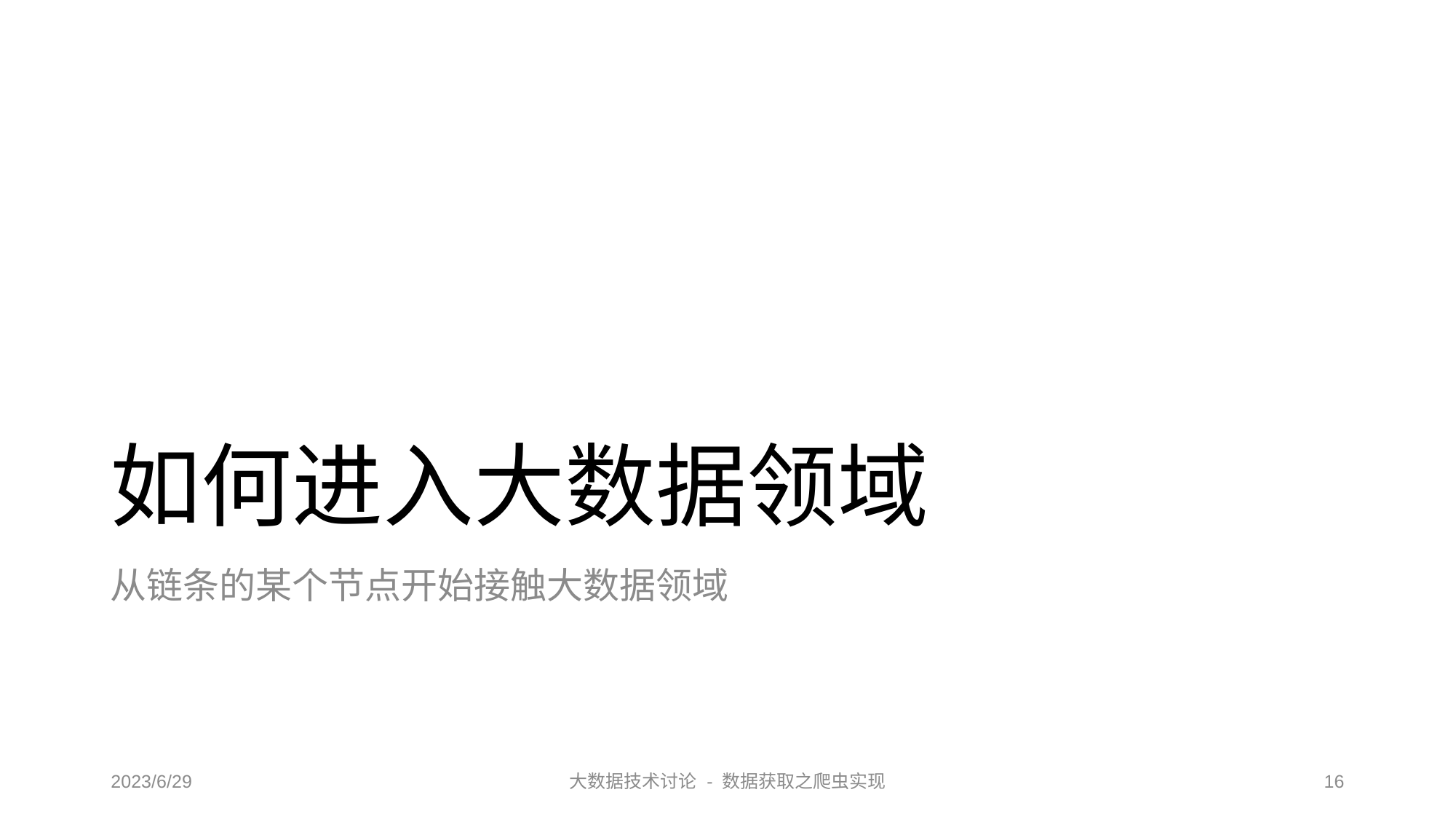

# 如何进入大数据领域
从链条的某个节点开始接触大数据领域
2023/6/29
大数据技术讨论 - 数据获取之爬虫实现
16